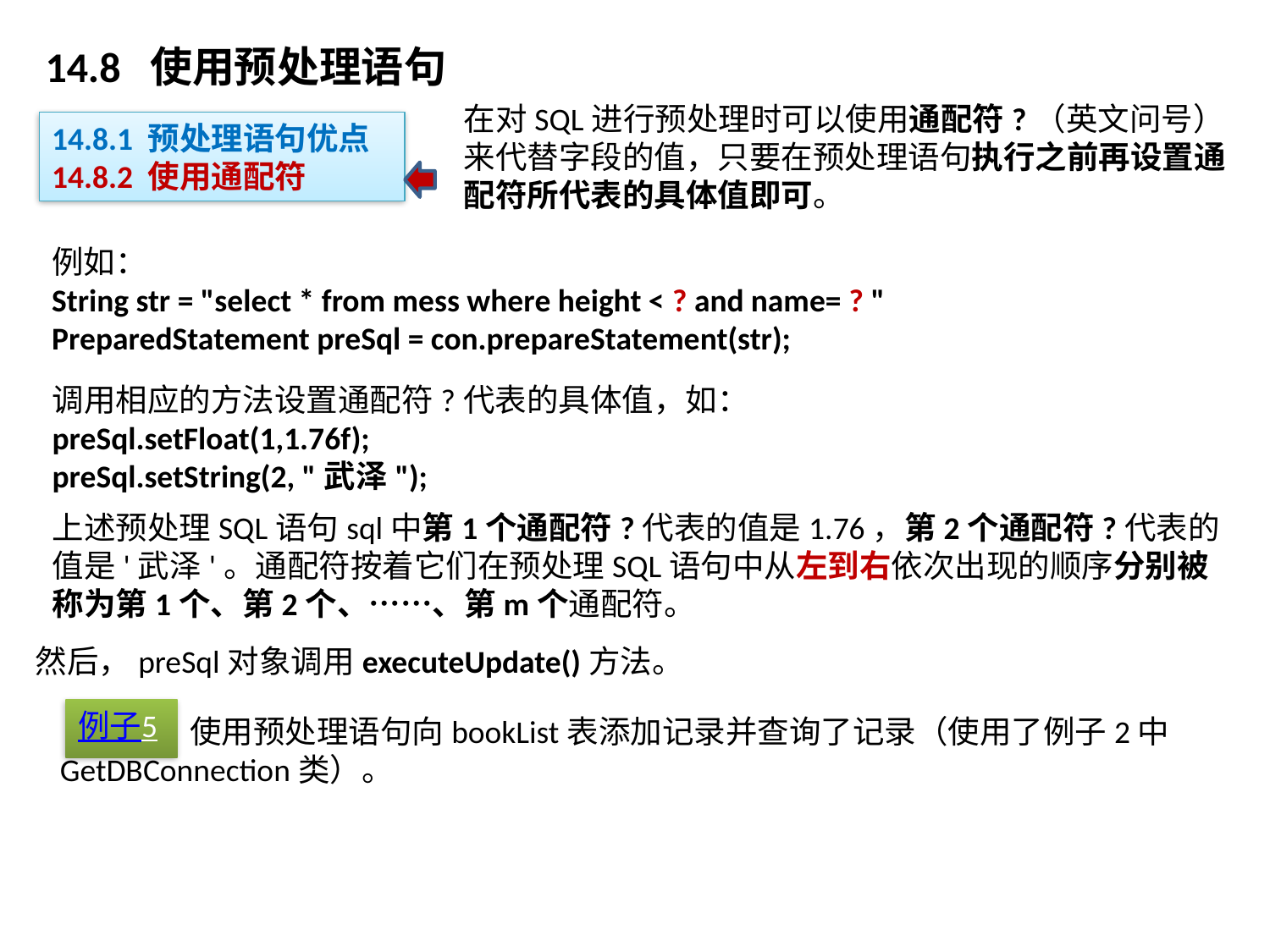

# 14.8  使用预处理语句
在对SQL进行预处理时可以使用通配符?（英文问号）来代替字段的值，只要在预处理语句执行之前再设置通配符所代表的具体值即可。
14.8.1 预处理语句优点
14.8.2 使用通配符

例如：
String str = "select * from mess where height < ? and name= ? "
PreparedStatement preSql = con.prepareStatement(str);
调用相应的方法设置通配符?代表的具体值，如：
preSql.setFloat(1,1.76f);
preSql.setString(2, "武泽");
上述预处理SQL语句sql中第1个通配符?代表的值是1.76，第2个通配符?代表的值是'武泽'。通配符按着它们在预处理SQL语句中从左到右依次出现的顺序分别被称为第1个、第2个、……、第m个通配符。
然后，preSql对象调用executeUpdate()方法。
例子5
                 使用预处理语句向bookList表添加记录并查询了记录（使用了例子2中GetDBConnection类）。